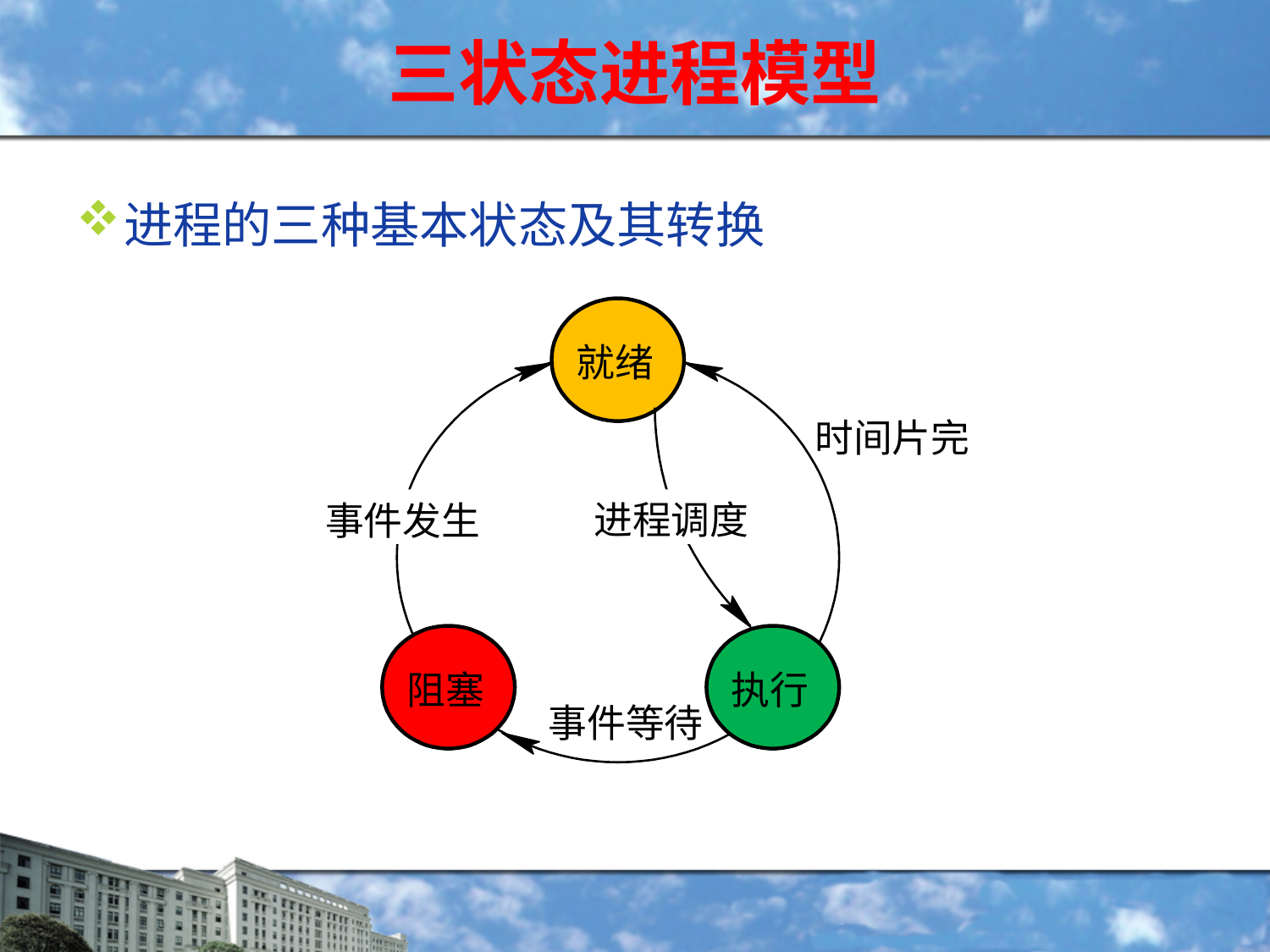

# 三状态进程模型
进程的三种基本状态及其转换

就绪

时间片完

进程调度
事件发生

阻塞
执行
事件等待